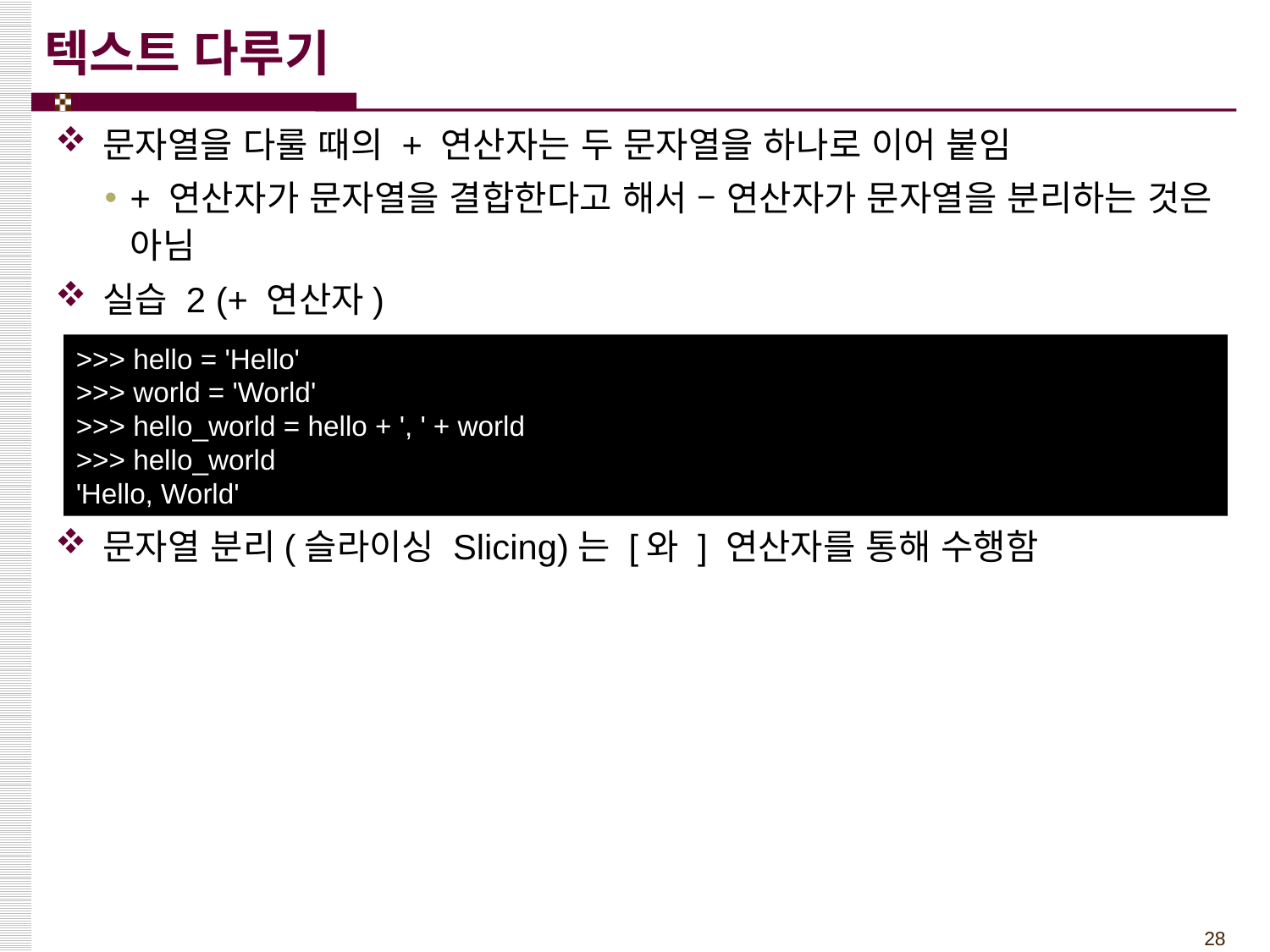

# 텍스트 다루기
문자열을 다룰 때의 + 연산자는 두 문자열을 하나로 이어 붙임
+ 연산자가 문자열을 결합한다고 해서 – 연산자가 문자열을 분리하는 것은 아님
실습 2 (+ 연산자)

문자열 분리(슬라이싱 Slicing)는 [와 ] 연산자를 통해 수행함

>>> hello = 'Hello'
>>> world = 'World'
>>> hello_world = hello + ', ' + world
>>> hello_world
'Hello, World'